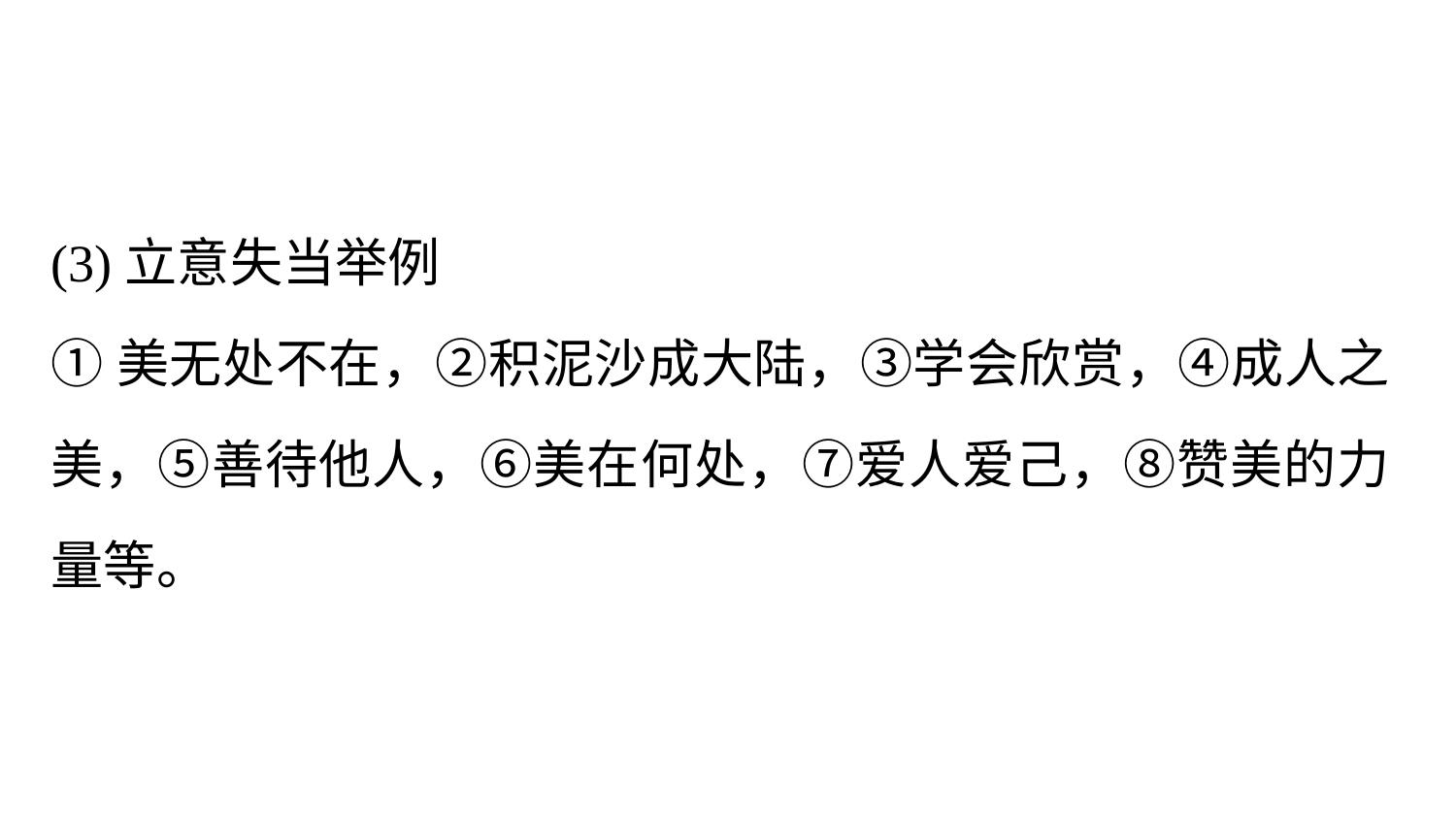

(3)立意失当举例
①美无处不在，②积泥沙成大陆，③学会欣赏，④成人之美，⑤善待他人，⑥美在何处，⑦爱人爱己，⑧赞美的力量等。